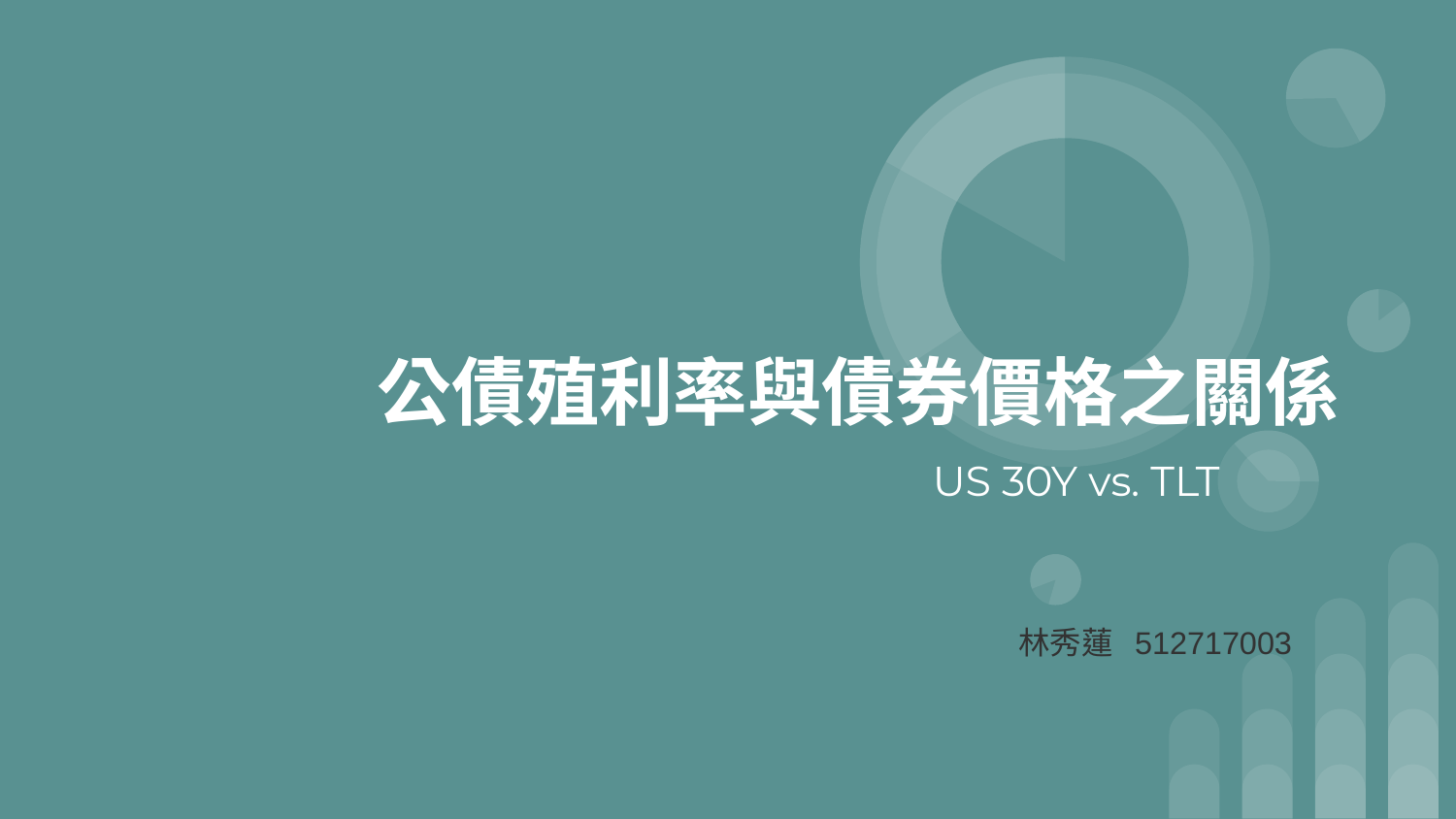

# 公債殖利率與債券價格之關係

   US 30Y vs. TLT
林秀蓮  512717003